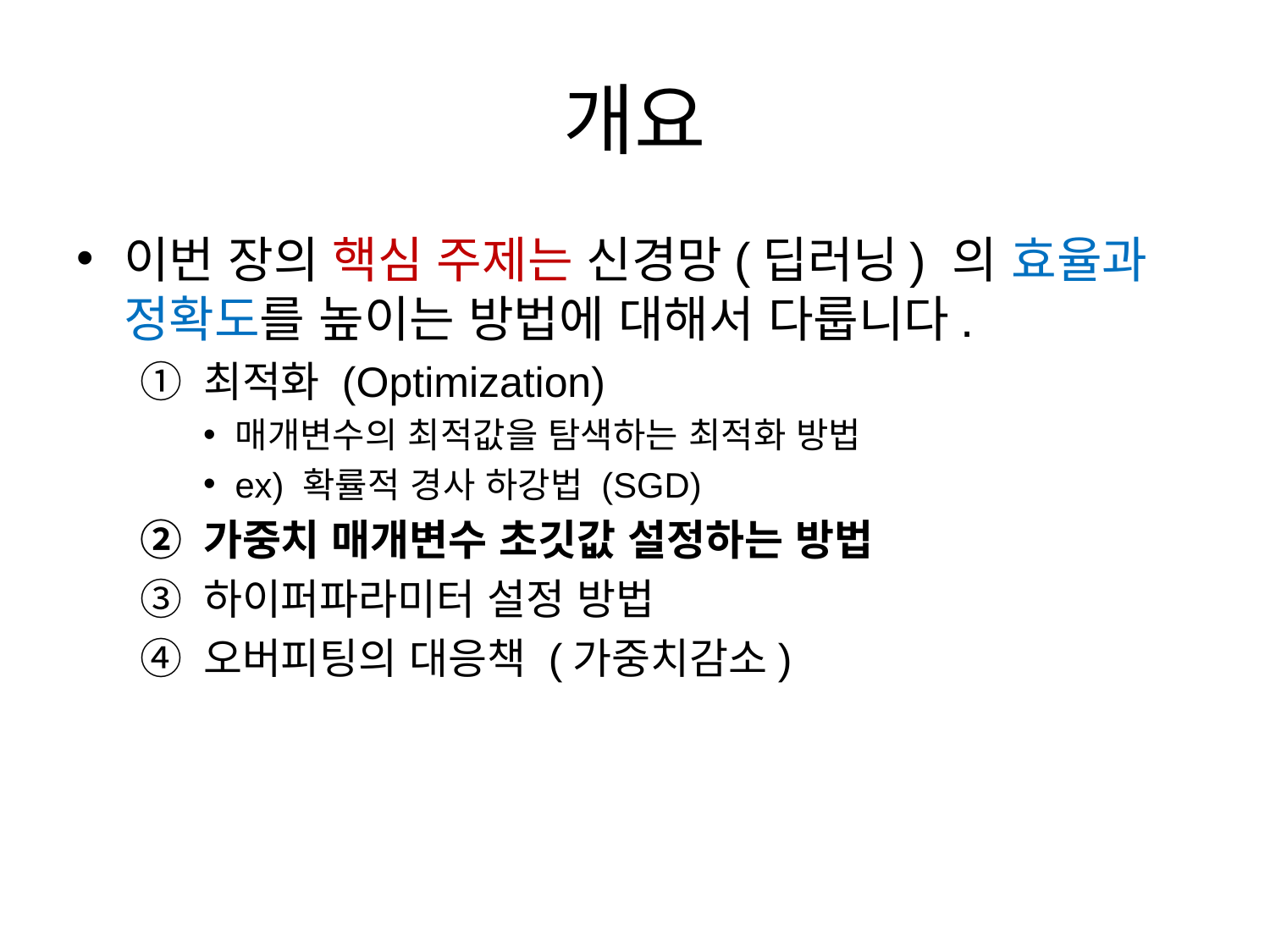

# 개요
이번 장의 핵심 주제는 신경망(딥러닝) 의 효율과 정확도를 높이는 방법에 대해서 다룹니다.
최적화 (Optimization)
매개변수의 최적값을 탐색하는 최적화 방법
ex) 확률적 경사 하강법 (SGD)
가중치 매개변수 초깃값 설정하는 방법
하이퍼파라미터 설정 방법
오버피팅의 대응책 (가중치감소)